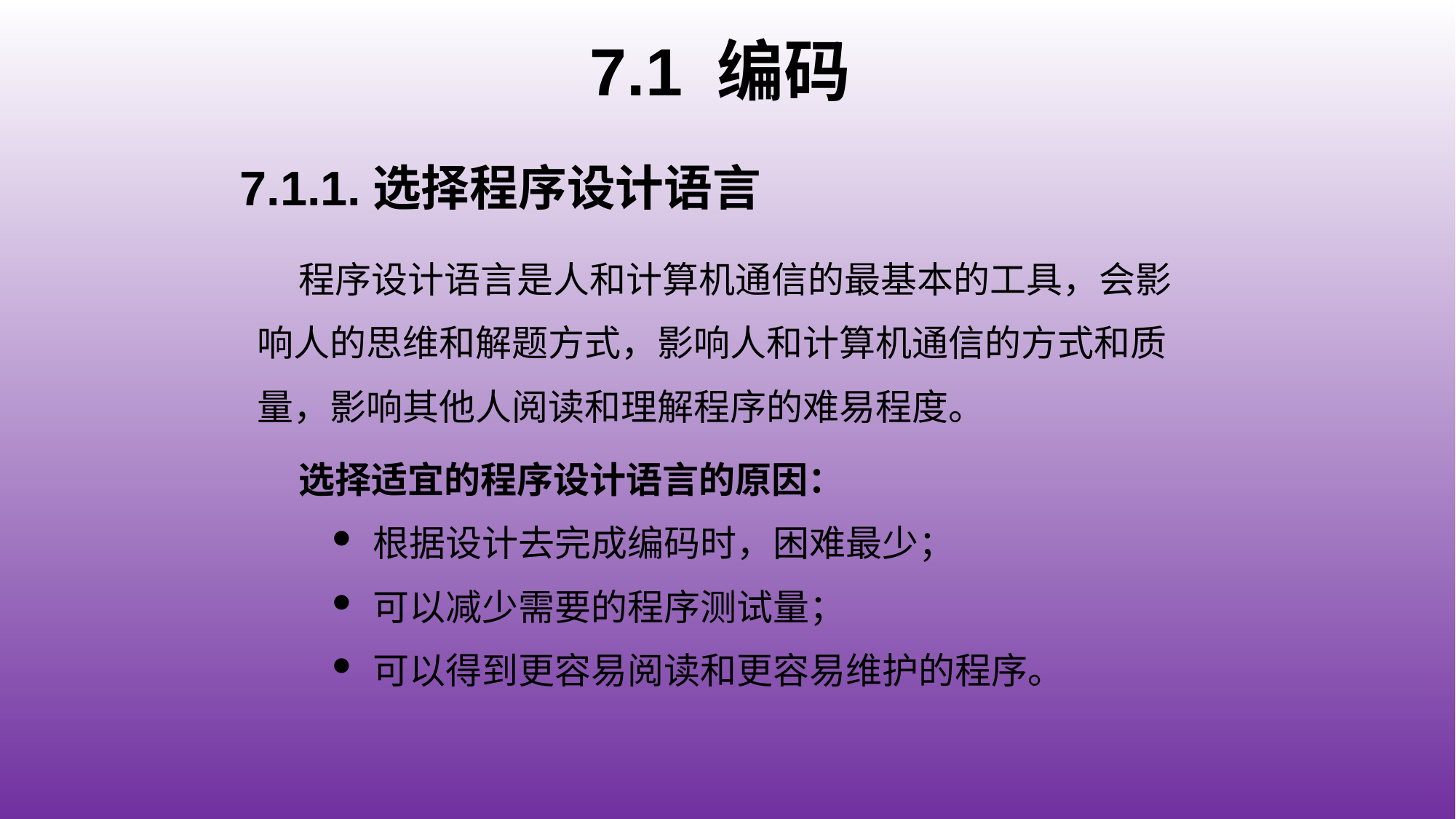

# 7.1 编码
7.1.1.选择程序设计语言
    程序设计语言是人和计算机通信的最基本的工具，会影响人的思维和解题方式，影响人和计算机通信的方式和质量，影响其他人阅读和理解程序的难易程度。
    选择适宜的程序设计语言的原因：
根据设计去完成编码时，困难最少；
可以减少需要的程序测试量；
可以得到更容易阅读和更容易维护的程序。